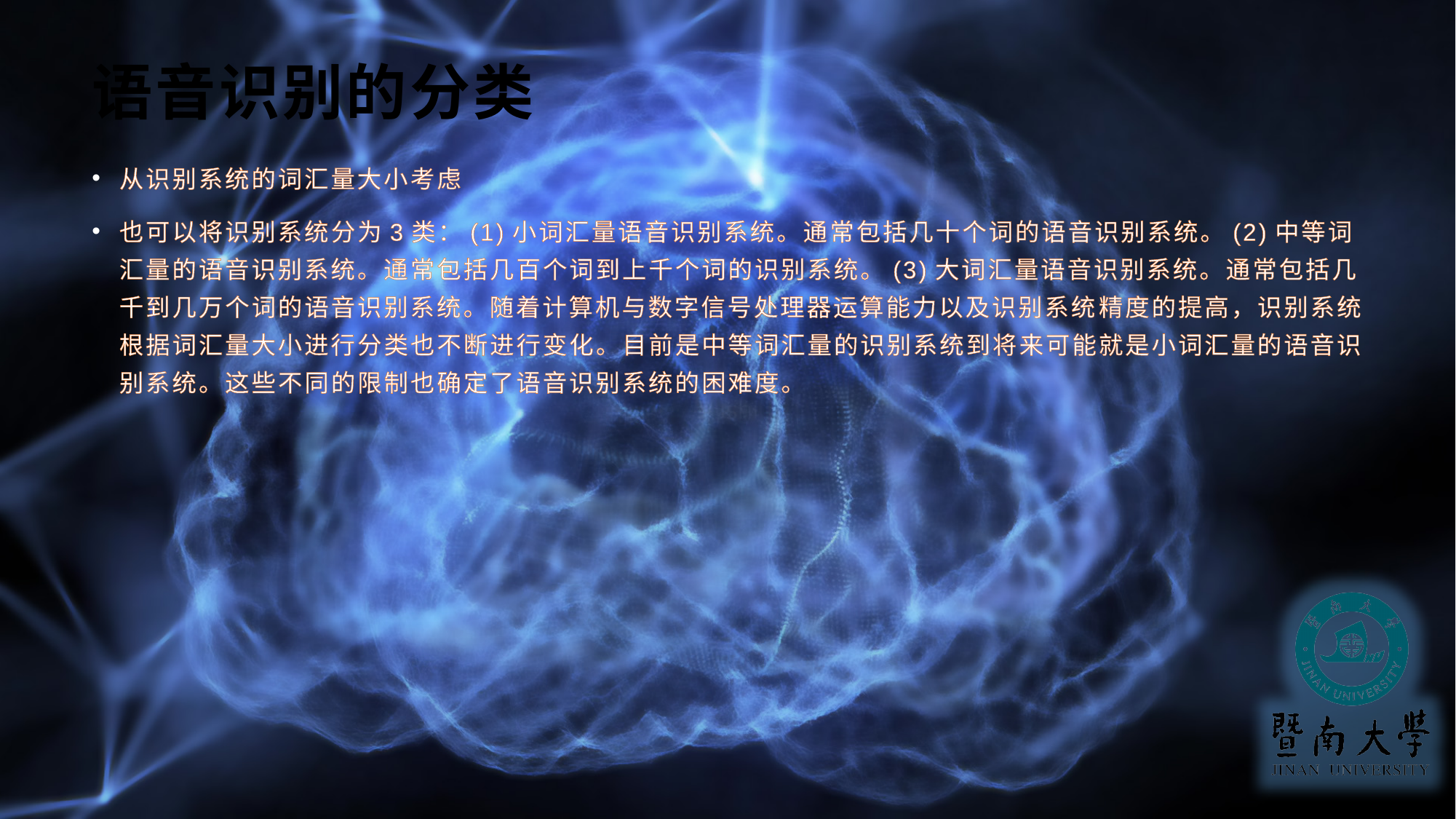

# 语音识别的分类
从识别系统的词汇量大小考虑
也可以将识别系统分为3类：(1)小词汇量语音识别系统。通常包括几十个词的语音识别系统。(2)中等词汇量的语音识别系统。通常包括几百个词到上千个词的识别系统。(3)大词汇量语音识别系统。通常包括几千到几万个词的语音识别系统。随着计算机与数字信号处理器运算能力以及识别系统精度的提高，识别系统根据词汇量大小进行分类也不断进行变化。目前是中等词汇量的识别系统到将来可能就是小词汇量的语音识别系统。这些不同的限制也确定了语音识别系统的困难度。